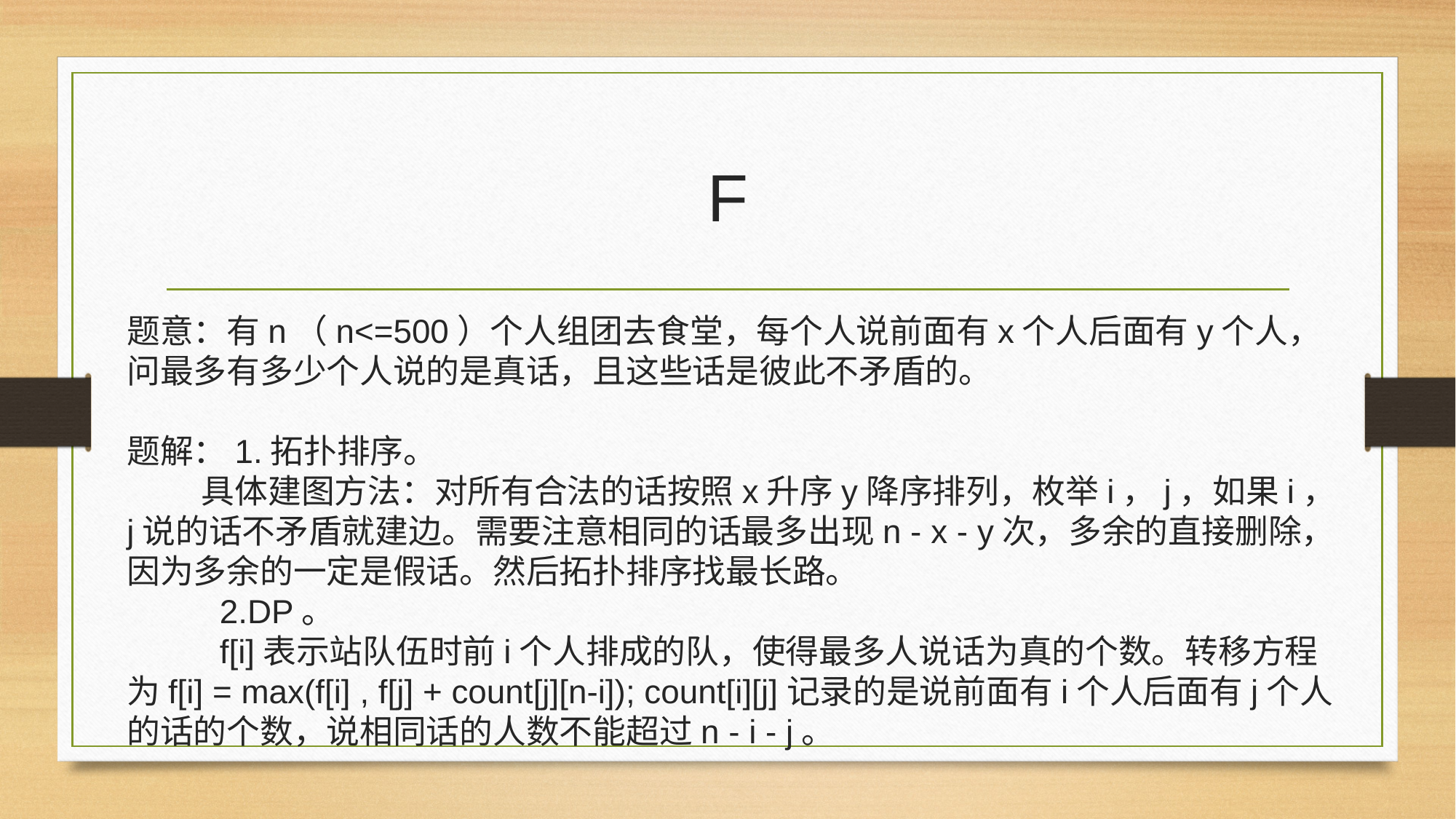

# F
题意：有n（n<=500）个人组团去食堂，每个人说前面有x个人后面有y个人，问最多有多少个人说的是真话，且这些话是彼此不矛盾的。
题解：1.拓扑排序。
          具体建图方法：对所有合法的话按照x升序y降序排列，枚举i，j，如果i，j说的话不矛盾就建边。需要注意相同的话最多出现n - x - y次，多余的直接删除，因为多余的一定是假话。然后拓扑排序找最长路。
          2.DP。
          f[i]表示站队伍时前i个人排成的队，使得最多人说话为真的个数。转移方程为f[i] = max(f[i] , f[j] + count[j][n-i]); count[i][j]记录的是说前面有i个人后面有j个人的话的个数，说相同话的人数不能超过n - i - j。